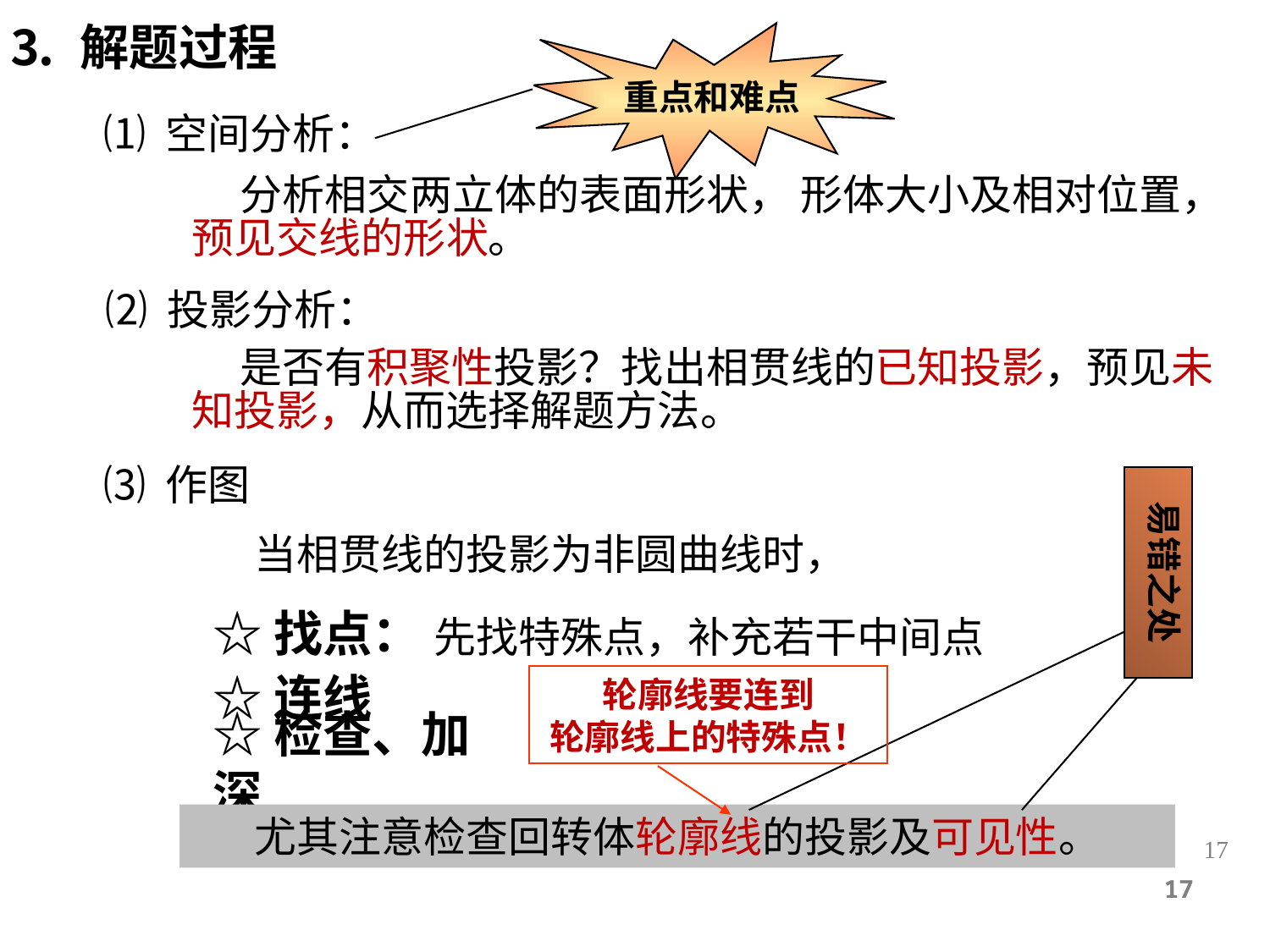

⒊ 解题过程
重点和难点

⑴ 空间分析：
    分析相交两立体的表面形状， 形体大小及相对位置，预见交线的形状。
⑵ 投影分析：
    是否有积聚性投影？找出相贯线的已知投影，预见未知投影，从而选择解题方法。
⑶ 作图
易错之处

    当相贯线的投影为非圆曲线时，
☆找点：
 先找特殊点，补充若干中间点
☆连线
轮廓线要连到
轮廓线上的特殊点！

☆检查、加深
尤其注意检查回转体轮廓线的投影及可见性。
17
17